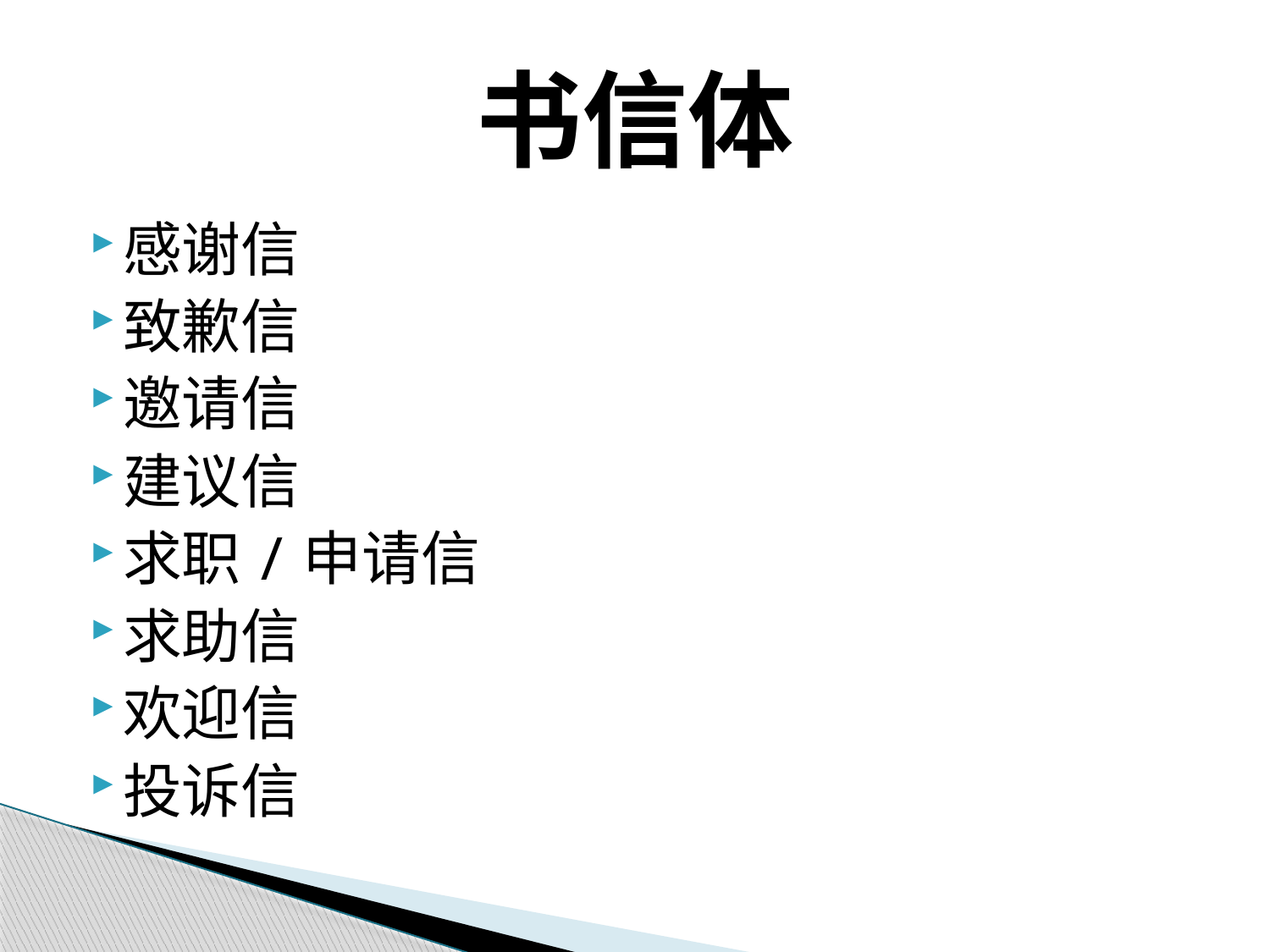

# 书信体
感谢信
致歉信
邀请信
建议信
求职/申请信
求助信
欢迎信
投诉信